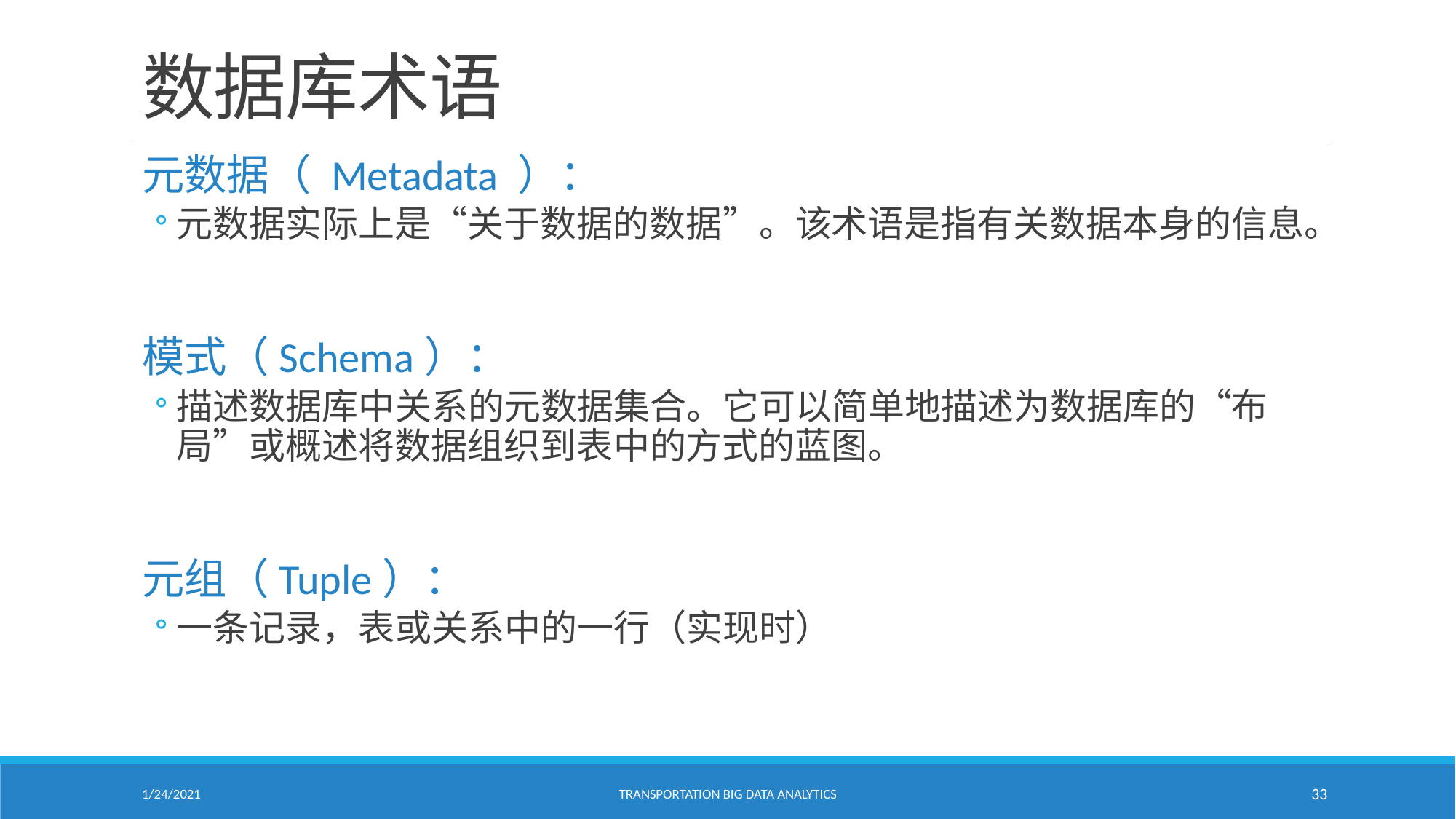

# 数据库术语
元数据（ Metadata ）：
元数据实际上是“关于数据的数据”。该术语是指有关数据本身的信息。

模式（Schema）：
描述数据库中关系的元数据集合。它可以简单地描述为数据库的“布局”或概述将数据组织到表中的方式的蓝图。

元组（Tuple）：
一条记录，表或关系中的一行（实现时）
1/24/2021
Transportation Big Data Analytics
33